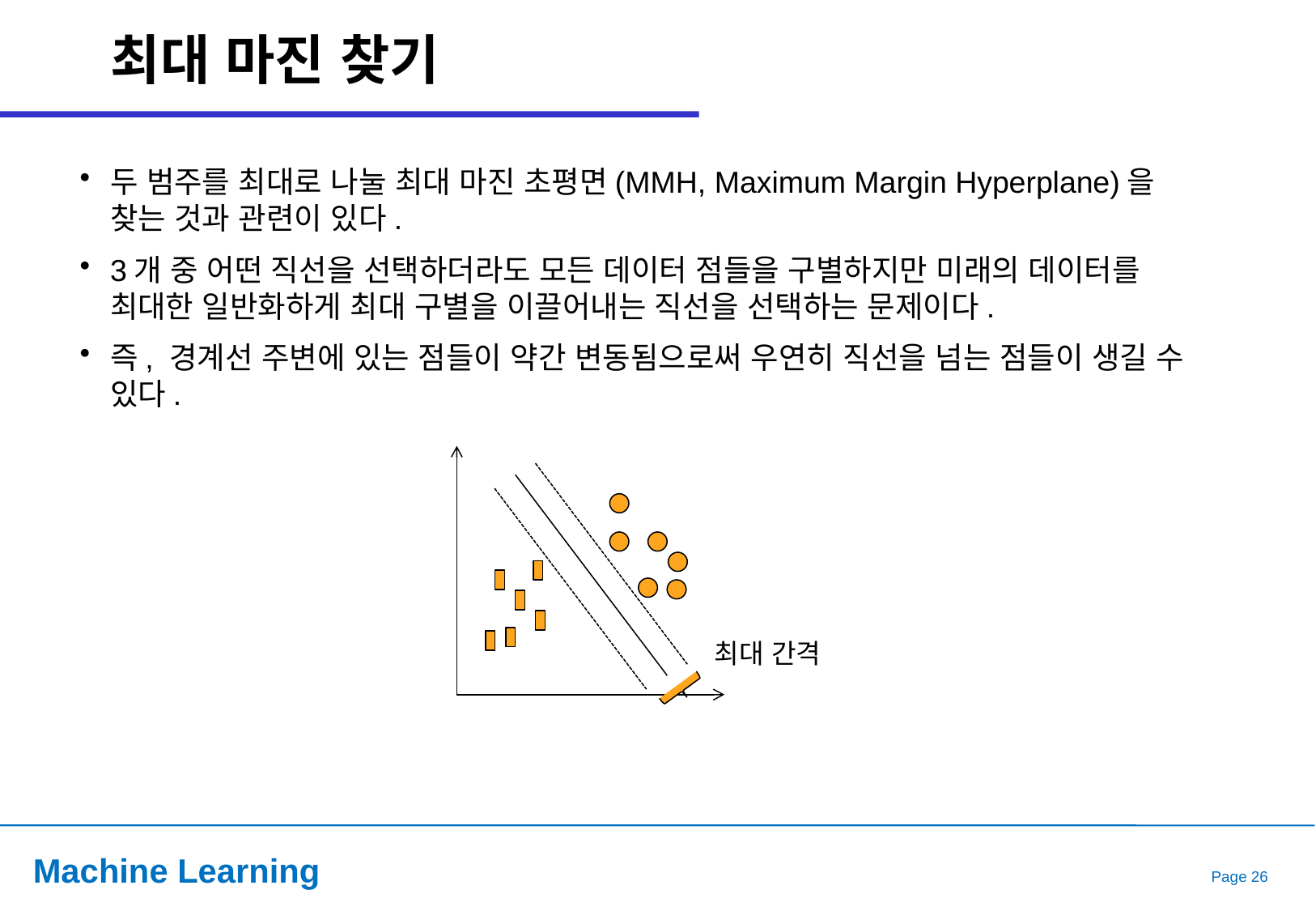

# 최대 마진 찾기
두 범주를 최대로 나눌 최대 마진 초평면(MMH, Maximum Margin Hyperplane)을 찾는 것과 관련이 있다.
3개 중 어떤 직선을 선택하더라도 모든 데이터 점들을 구별하지만 미래의 데이터를 최대한 일반화하게 최대 구별을 이끌어내는 직선을 선택하는 문제이다.
즉, 경계선 주변에 있는 점들이 약간 변동됨으로써 우연히 직선을 넘는 점들이 생길 수 있다.

최대 간격

Page 26